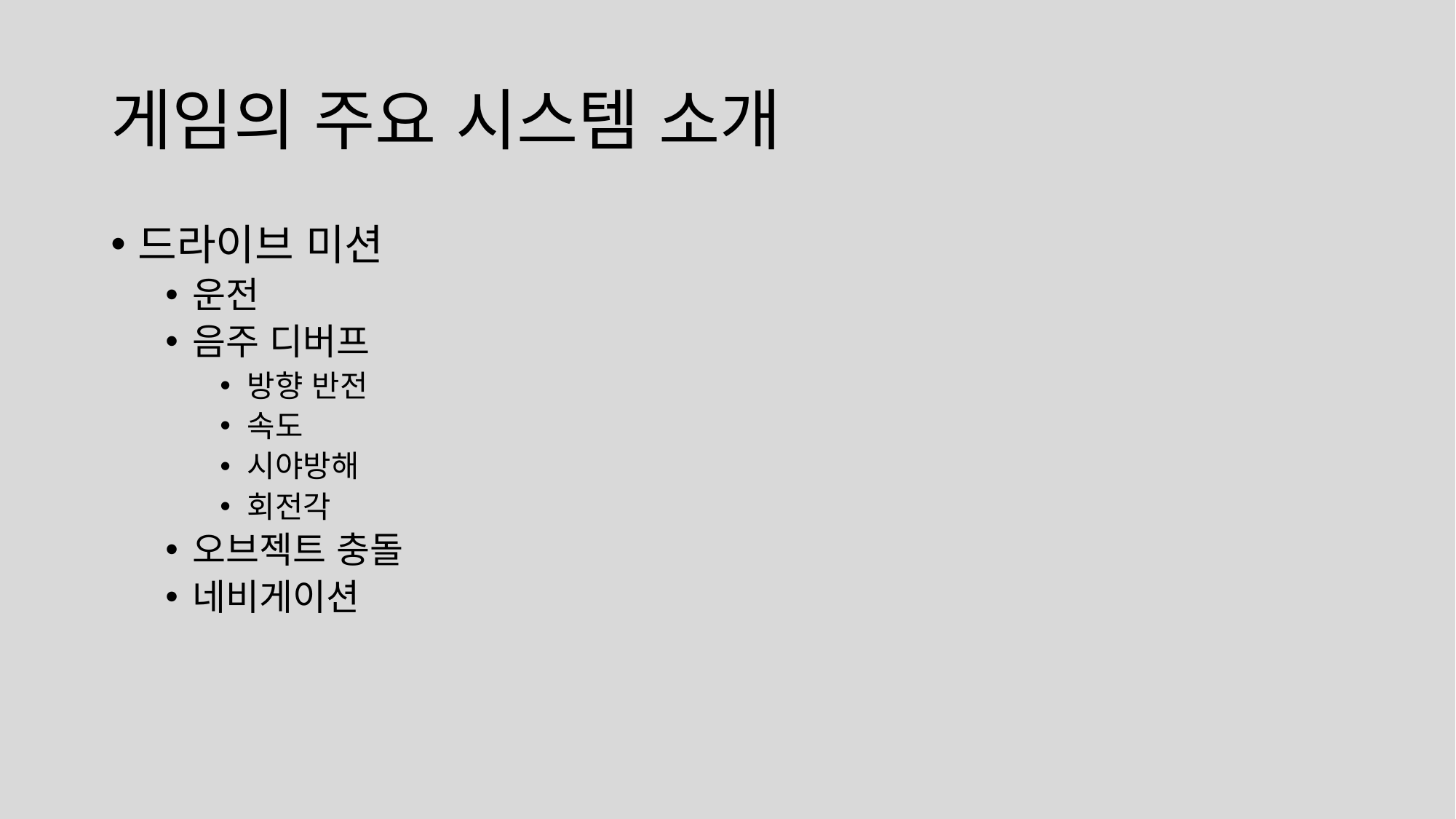

# 게임의 주요 시스템 소개
드라이브 미션
운전
음주 디버프
방향 반전
속도
시야방해
회전각
오브젝트 충돌
네비게이션